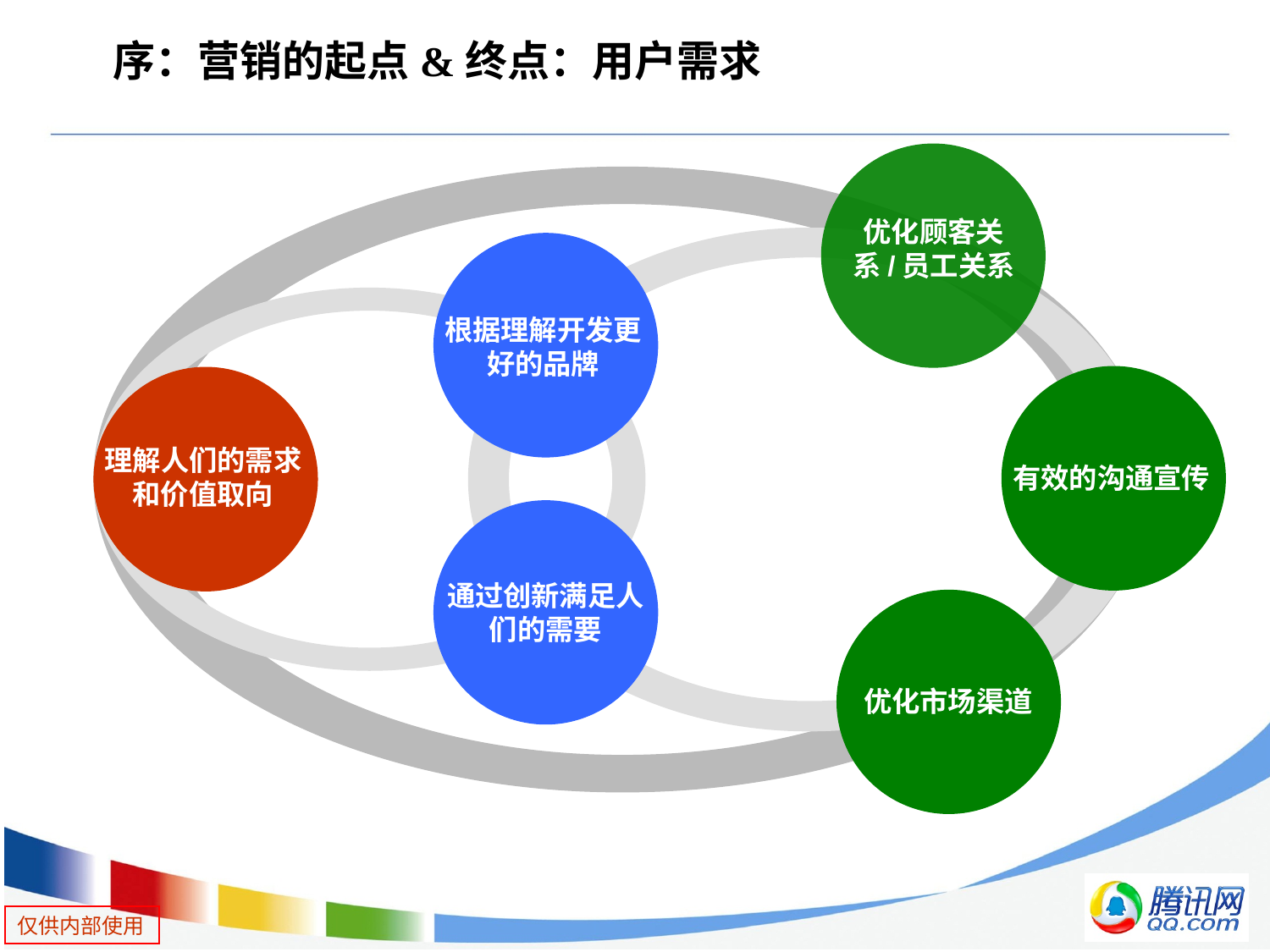

# 序：营销的起点&终点：用户需求

优化顾客关系/员工关系

有效的沟通宣传

优化市场渠道

根据理解开发更好的品牌

理解人们的需求和价值取向

通过创新满足人们的需要